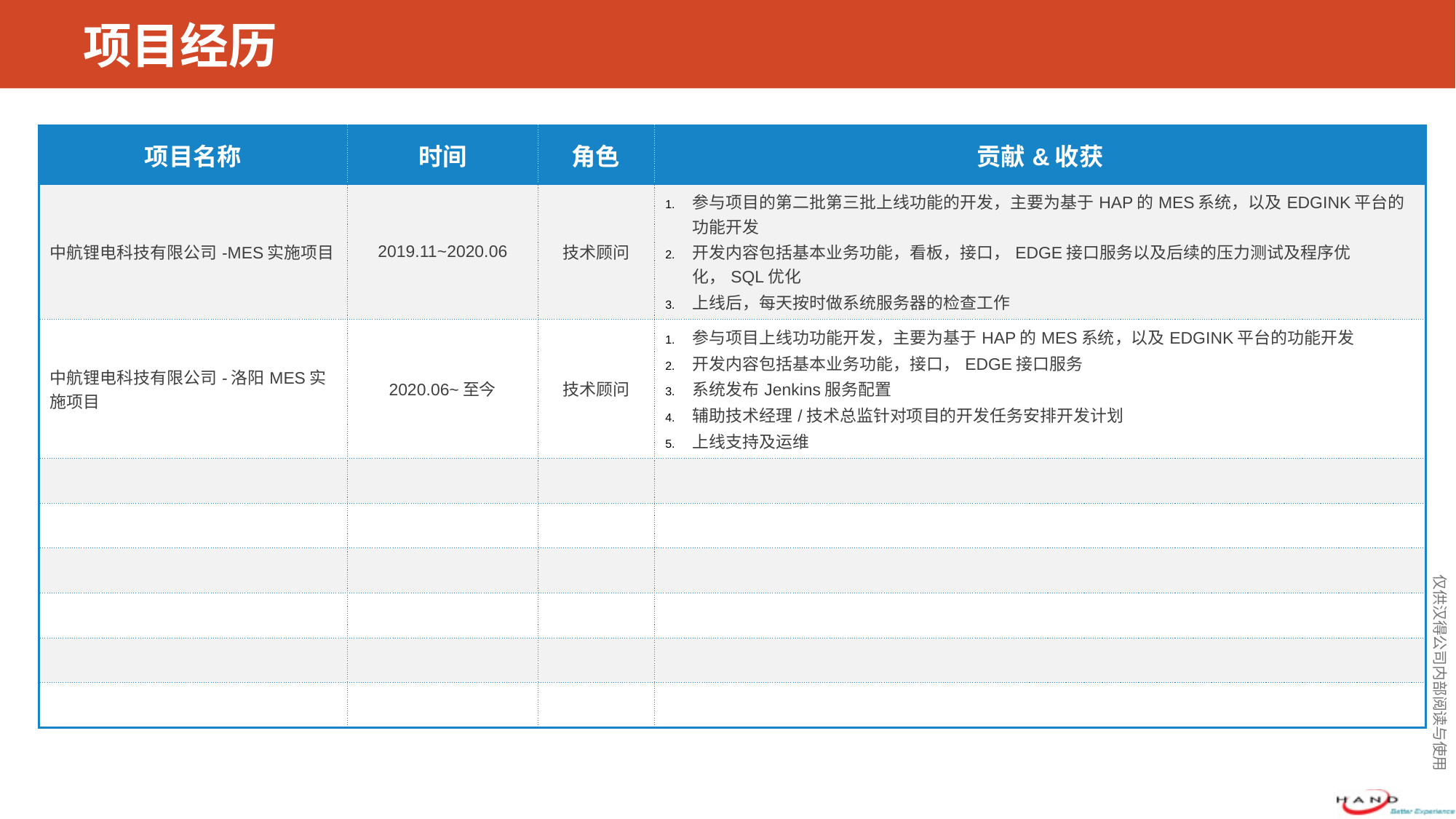

# 项目经历
| 项目名称 | 时间 | 角色 | 贡献&收获 |
| --- | --- | --- | --- |
| 中航锂电科技有限公司-MES实施项目 | 2019.11~2020.06 | 技术顾问 | 参与项目的第二批第三批上线功能的开发，主要为基于HAP的MES系统，以及EDGINK平台的功能开发 开发内容包括基本业务功能，看板，接口，EDGE接口服务以及后续的压力测试及程序优化，SQL优化 上线后，每天按时做系统服务器的检查工作 |
| 中航锂电科技有限公司-洛阳MES实施项目 | 2020.06~至今 | 技术顾问 | 参与项目上线功功能开发，主要为基于HAP的MES系统，以及EDGINK平台的功能开发 开发内容包括基本业务功能，接口，EDGE接口服务 系统发布Jenkins服务配置 辅助技术经理/技术总监针对项目的开发任务安排开发计划 上线支持及运维 |
|  |  |  |  |
|  |  |  |  |
|  |  |  |  |
|  |  |  |  |
|  |  |  |  |
|  |  |  |  |